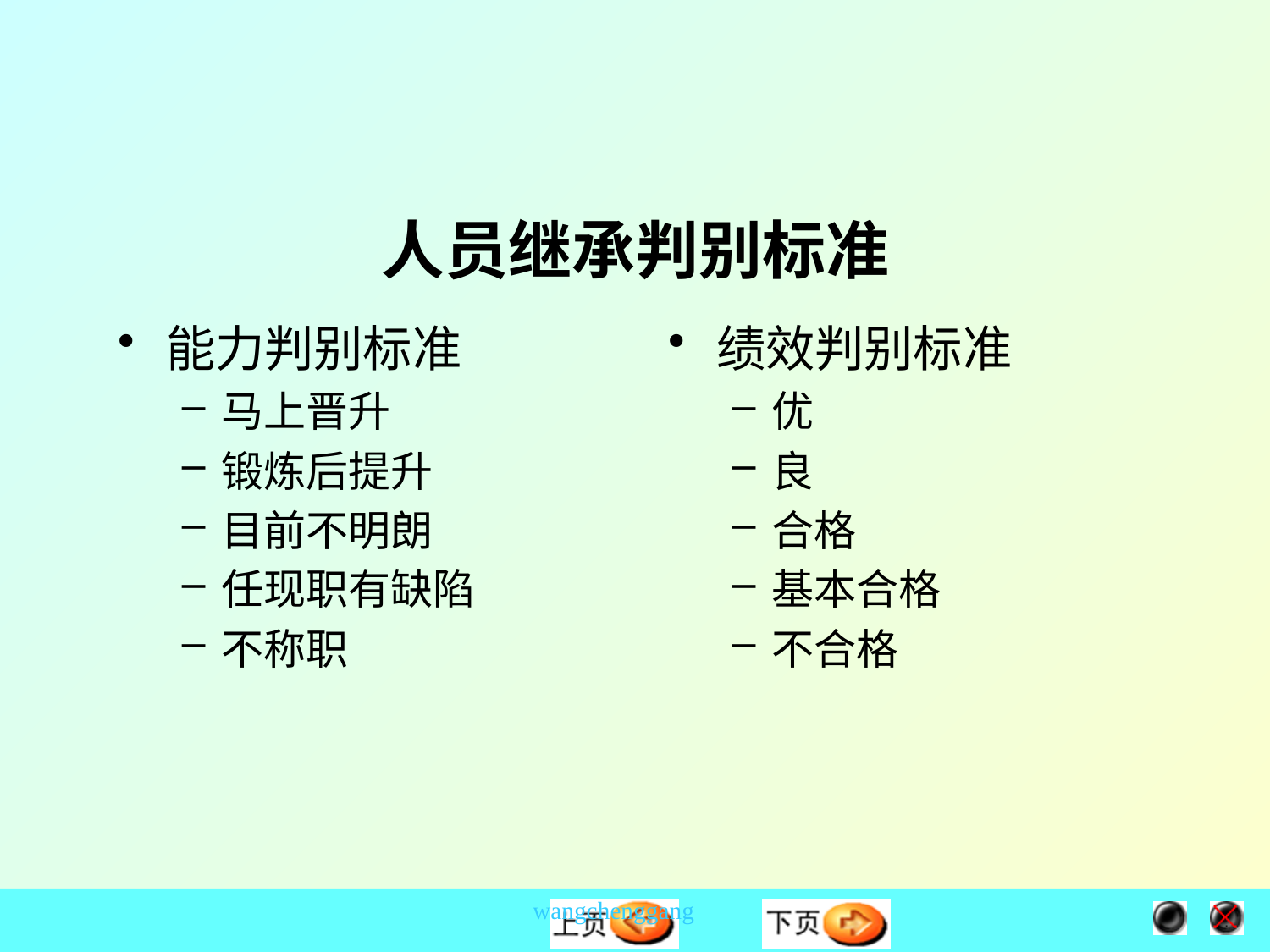

# 人员继承判别标准
能力判别标准
马上晋升
锻炼后提升
目前不明朗
任现职有缺陷
不称职
绩效判别标准
优
良
合格
基本合格
不合格
wangchenggang